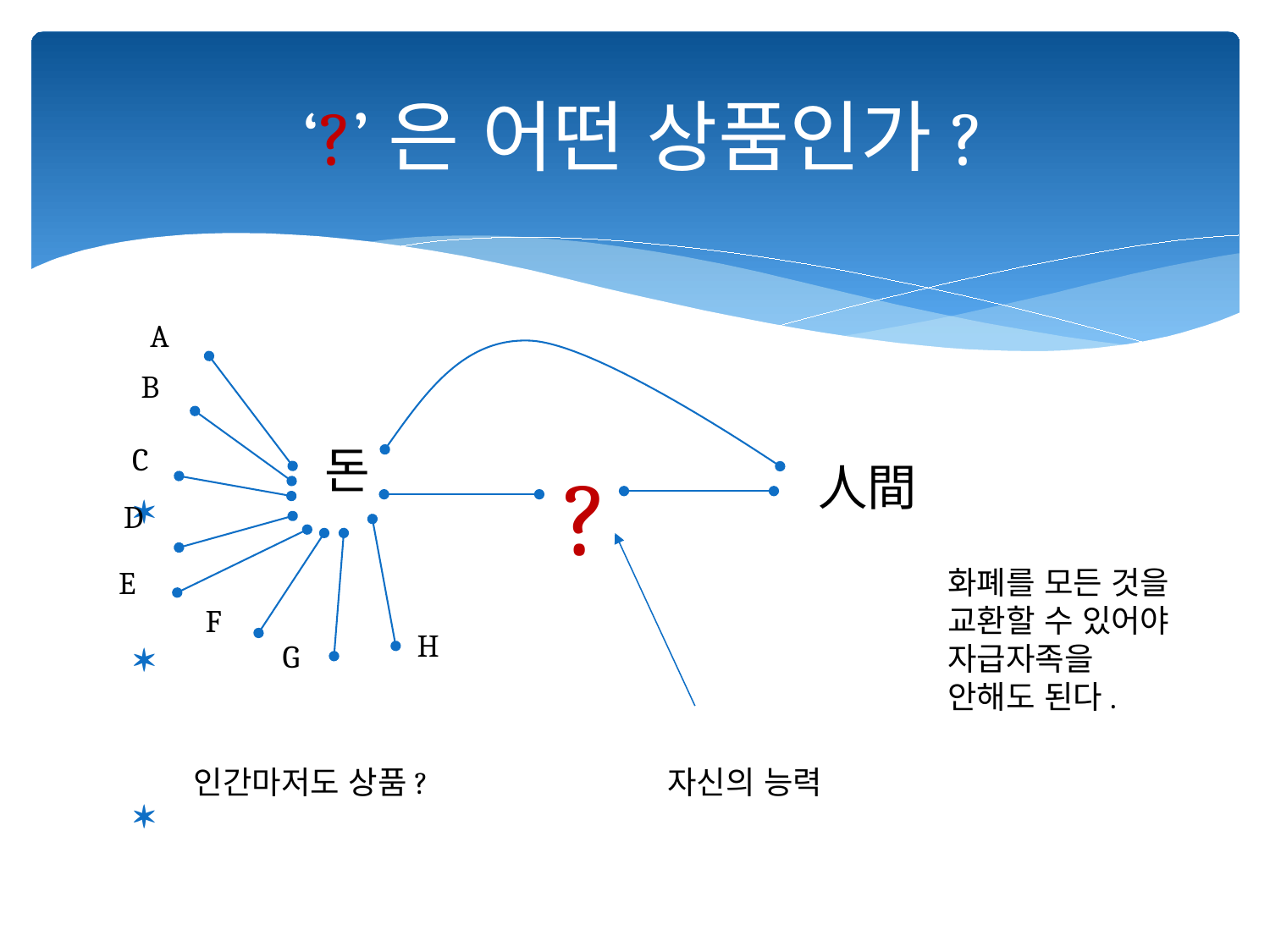

# ‘?’은 어떤 상품인가?
A

돈
B

                                          ?

C
人間
D
E
화폐를 모든 것을 교환할 수 있어야
자급자족을 안해도 된다.
F
H
G
인간마저도 상품?
자신의 능력